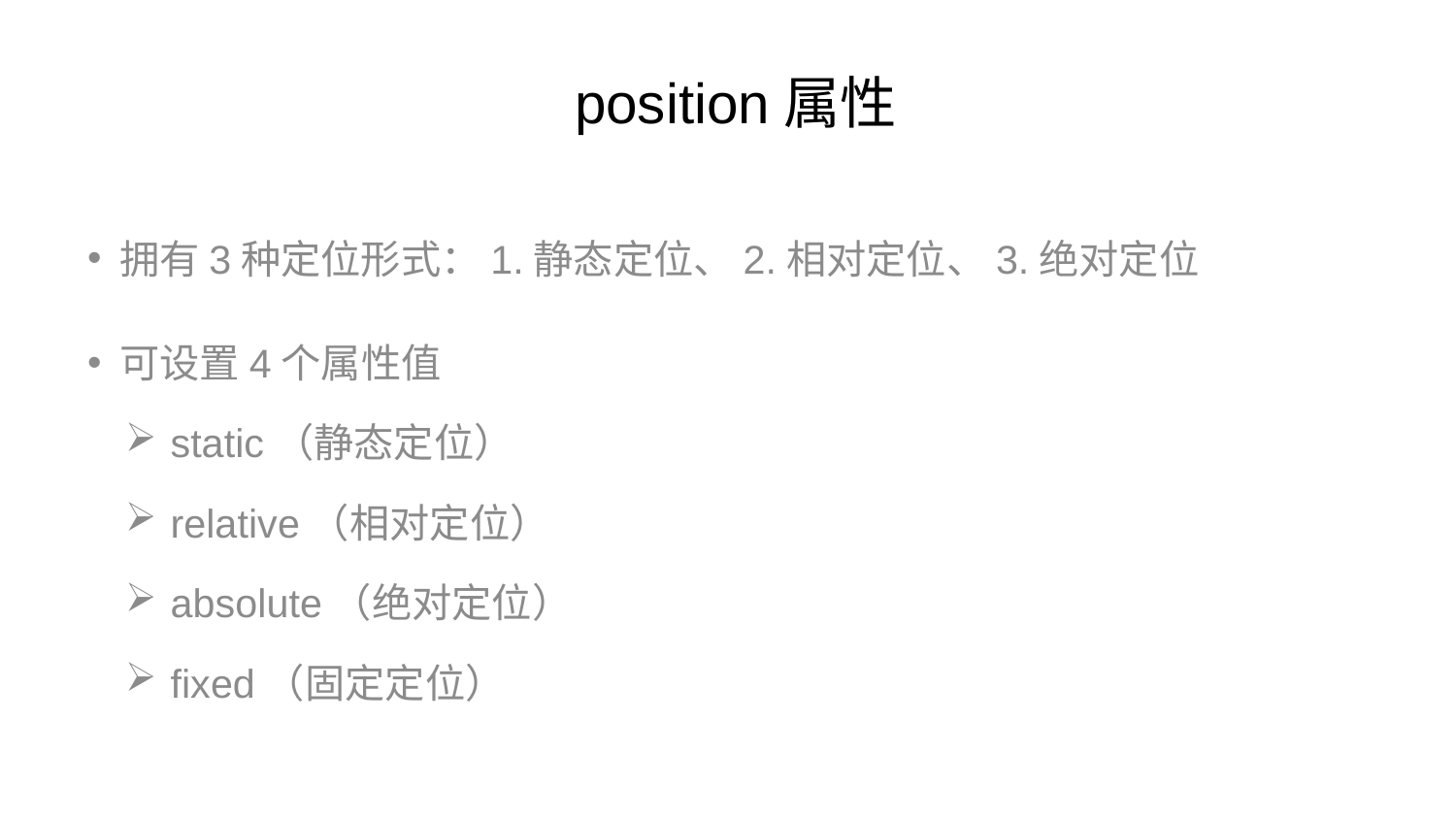

position属性
 拥有3种定位形式：1.静态定位、2.相对定位、3.绝对定位
 可设置4个属性值
 static（静态定位）
 relative（相对定位）
 absolute（绝对定位）
 fixed（固定定位）